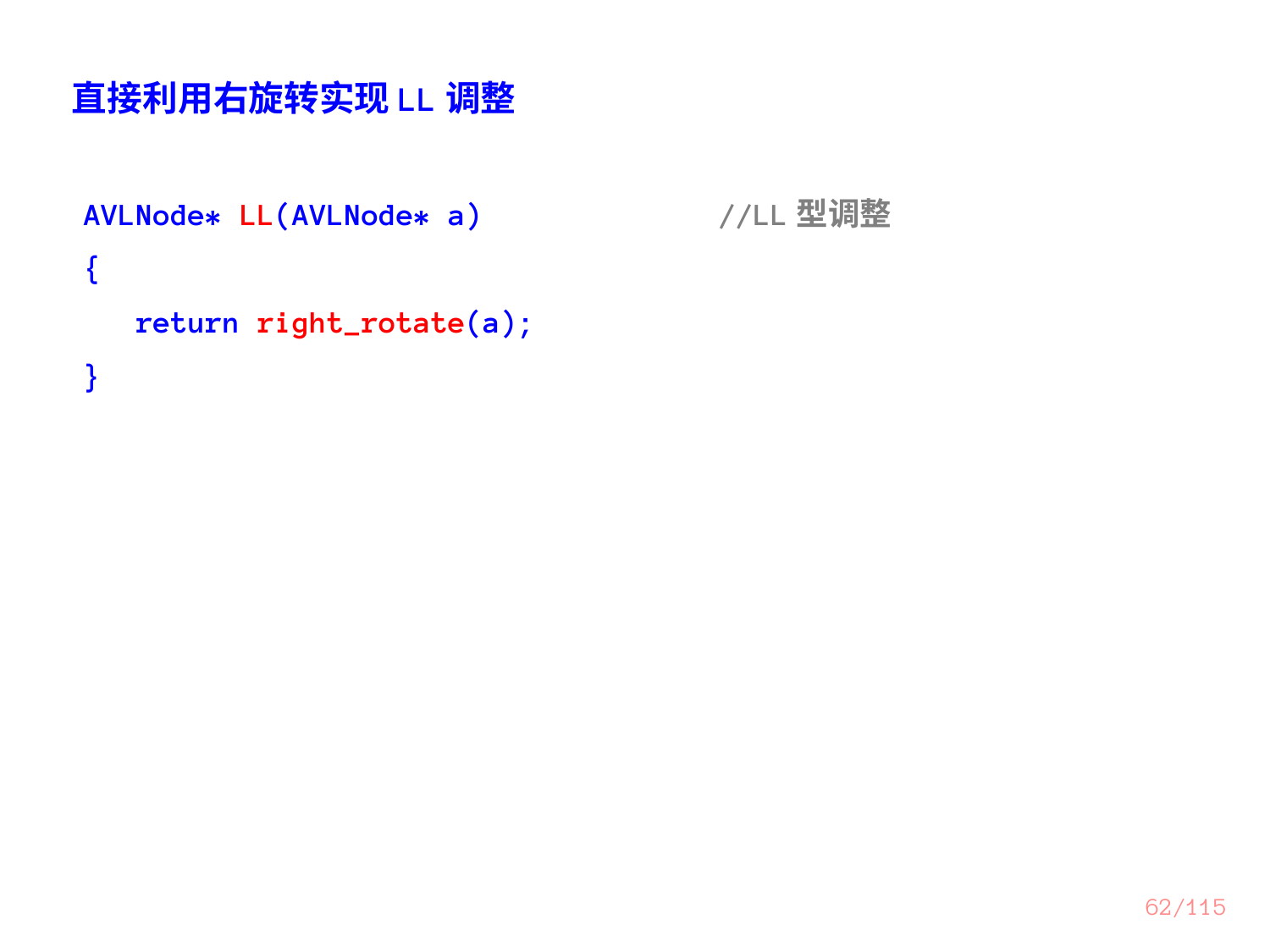

直接利用右旋转实现LL调整
AVLNode* LL(AVLNode* a)		//LL型调整
{
   return right_rotate(a);
}
62/115